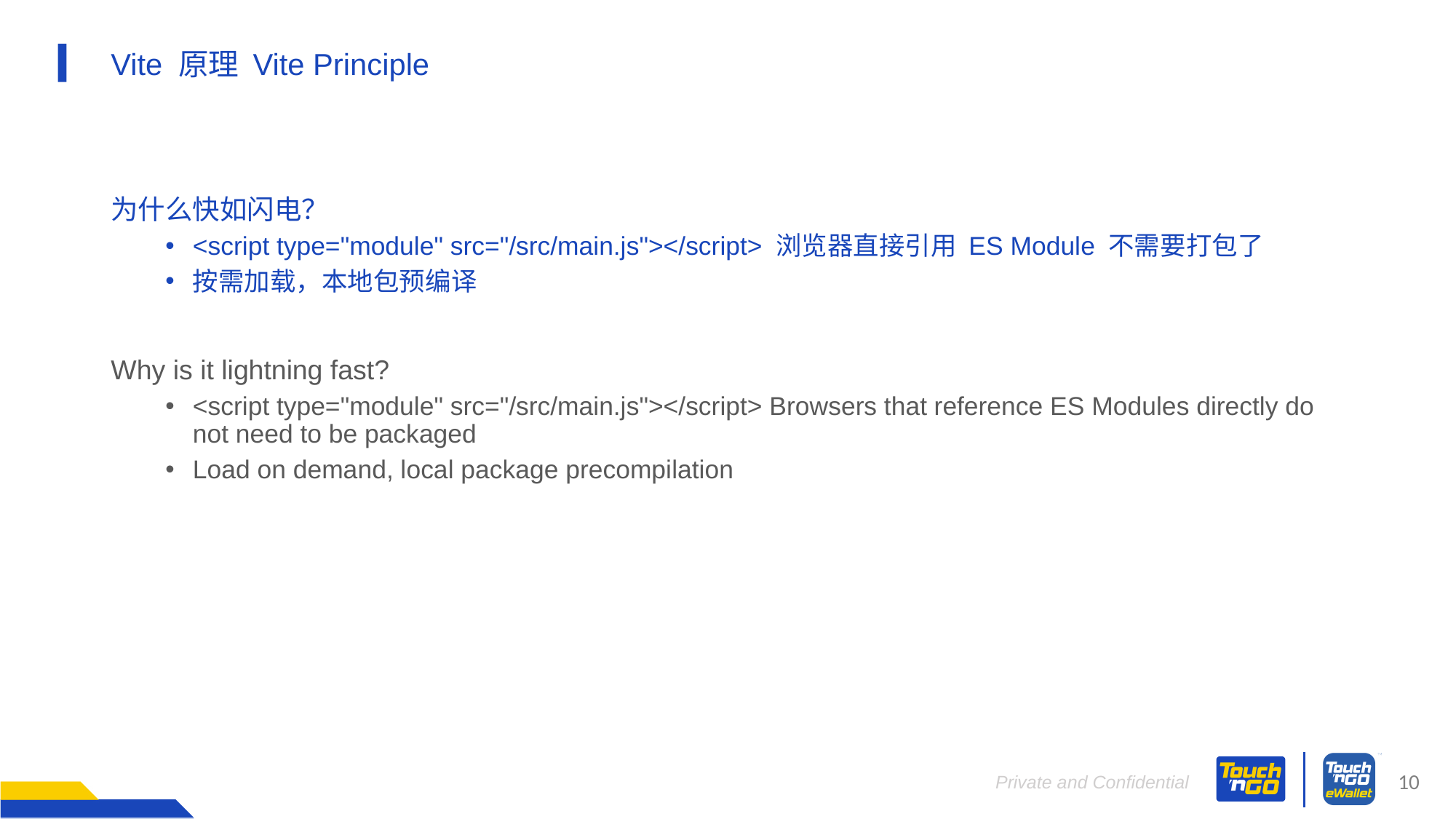

# Vite 原理 Vite Principle
为什么快如闪电？
<script type="module" src="/src/main.js"></script> 浏览器直接引用 ES Module 不需要打包了
按需加载，本地包预编译

Why is it lightning fast?
<script type="module" src="/src/main.js"></script> Browsers that reference ES Modules directly do not need to be packaged
Load on demand, local package precompilation